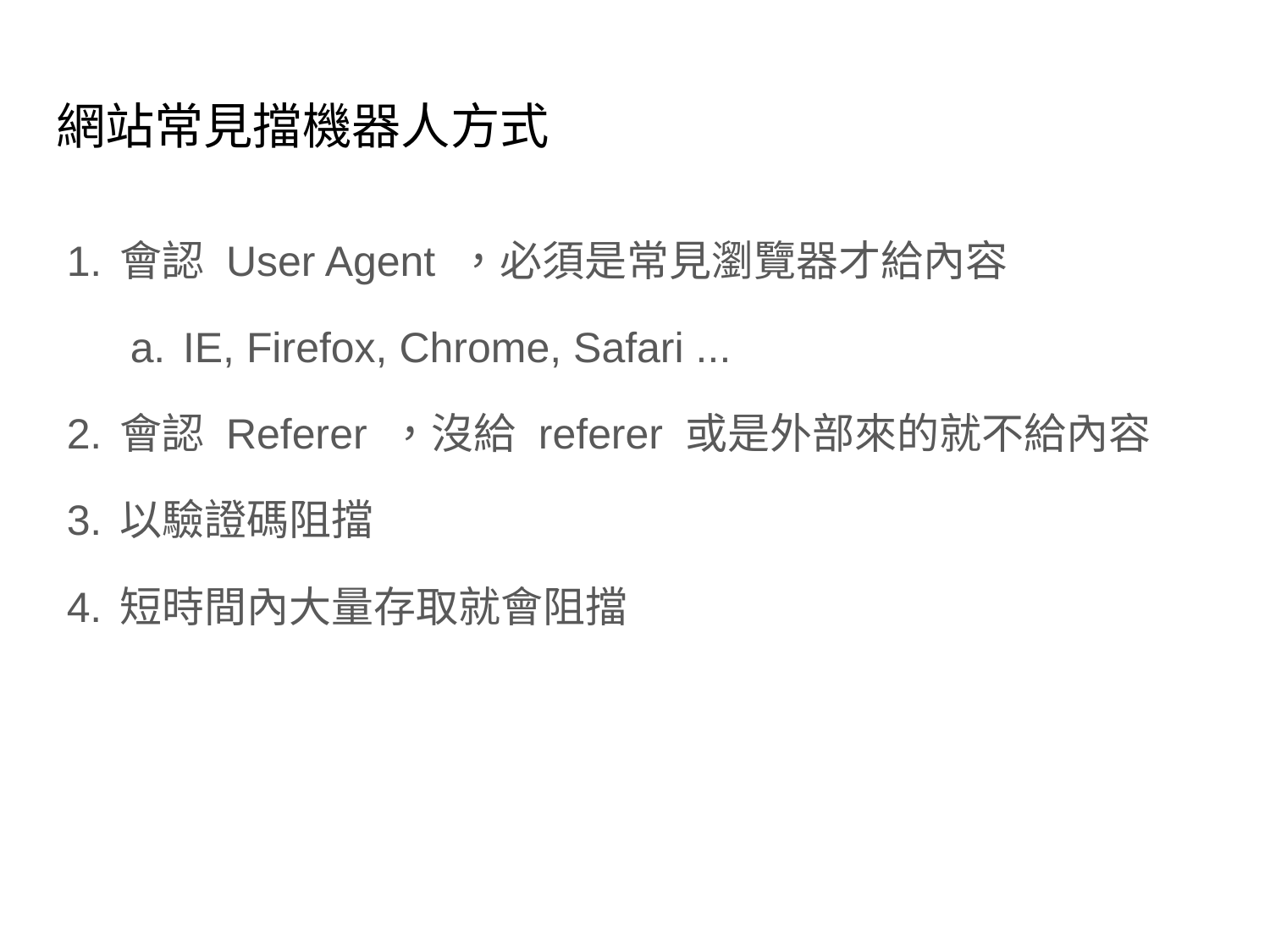

# 網站常見擋機器人方式
會認 User Agent ，必須是常見瀏覽器才給內容
IE, Firefox, Chrome, Safari ...
會認 Referer ，沒給 referer 或是外部來的就不給內容
以驗證碼阻擋
短時間內大量存取就會阻擋